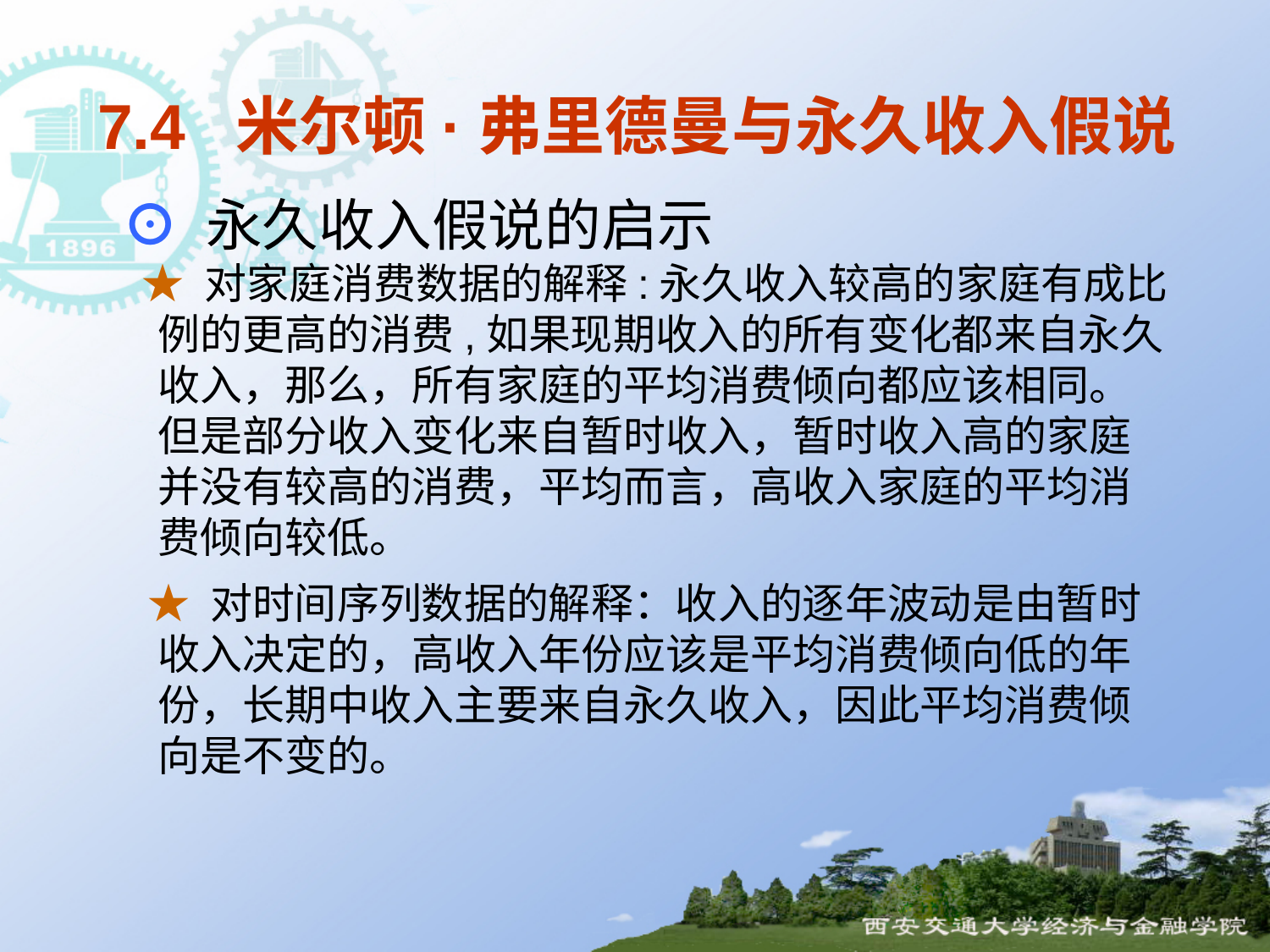

7.4  米尔顿·弗里德曼与永久收入假说
 ⊙ 永久收入假说的启示
    ★ 对家庭消费数据的解释:永久收入较高的家庭有成比例的更高的消费,如果现期收入的所有变化都来自永久收入，那么，所有家庭的平均消费倾向都应该相同。但是部分收入变化来自暂时收入，暂时收入高的家庭并没有较高的消费，平均而言，高收入家庭的平均消费倾向较低。
    ★ 对时间序列数据的解释：收入的逐年波动是由暂时收入决定的，高收入年份应该是平均消费倾向低的年份，长期中收入主要来自永久收入，因此平均消费倾向是不变的。